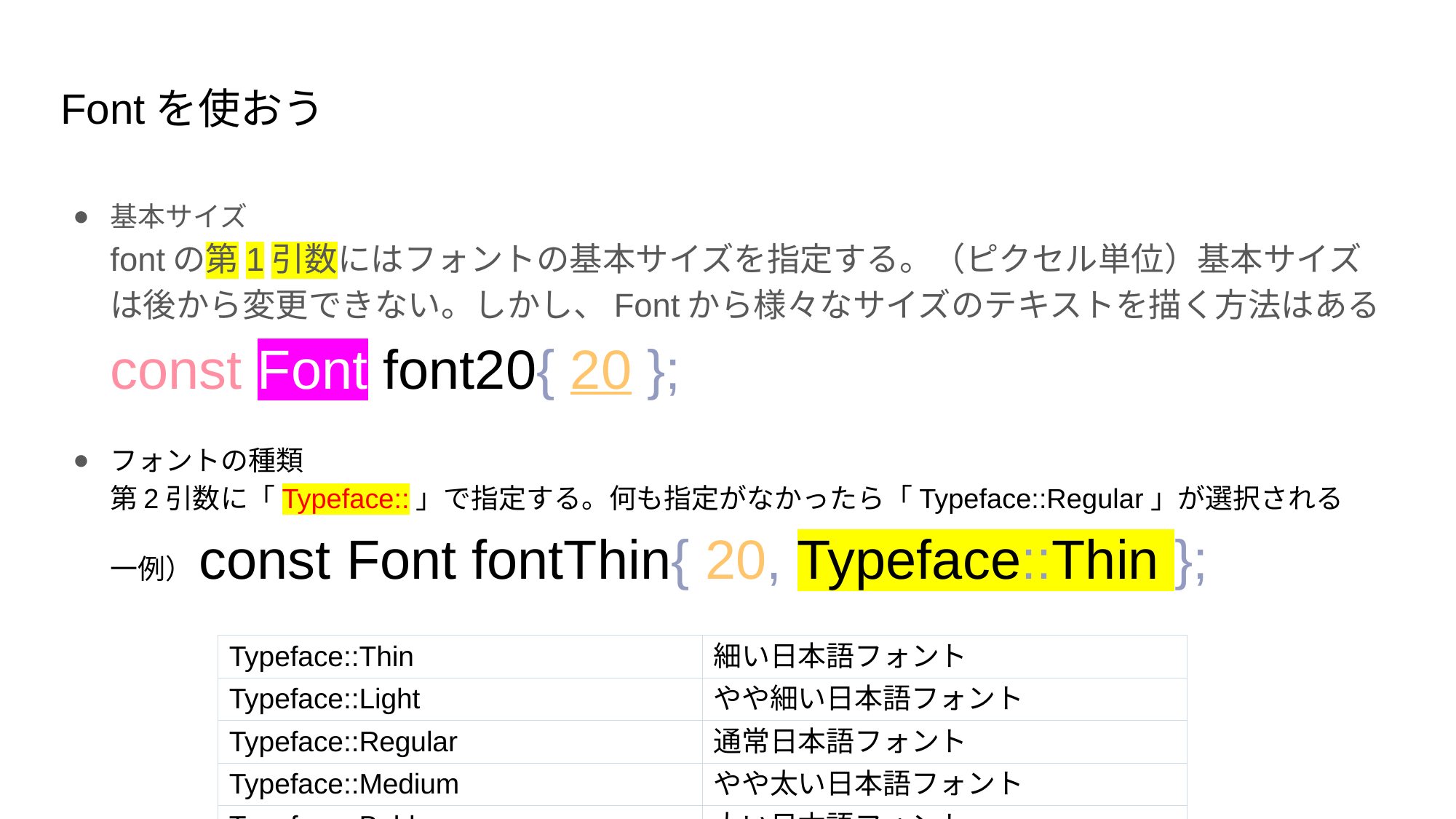

# Fontを使おう
基本サイズ
fontの第1引数にはフォントの基本サイズを指定する。（ピクセル単位）基本サイズは後から変更できない。しかし、Fontから様々なサイズのテキストを描く方法はある
const Font font20{ 20 };

フォントの種類
第2引数に「Typeface::」で指定する。何も指定がなかったら「Typeface::Regular」が選択される
一例）const Font fontThin{ 20, Typeface::Thin };
| Typeface::Thin | 細い日本語フォント |
| --- | --- |
| Typeface::Light | やや細い日本語フォント |
| Typeface::Regular | 通常日本語フォント |
| Typeface::Medium | やや太い日本語フォント |
| Typeface::Bold | 太い日本語フォント |
| Typeface::Heavy | とても太い日本語フォント |